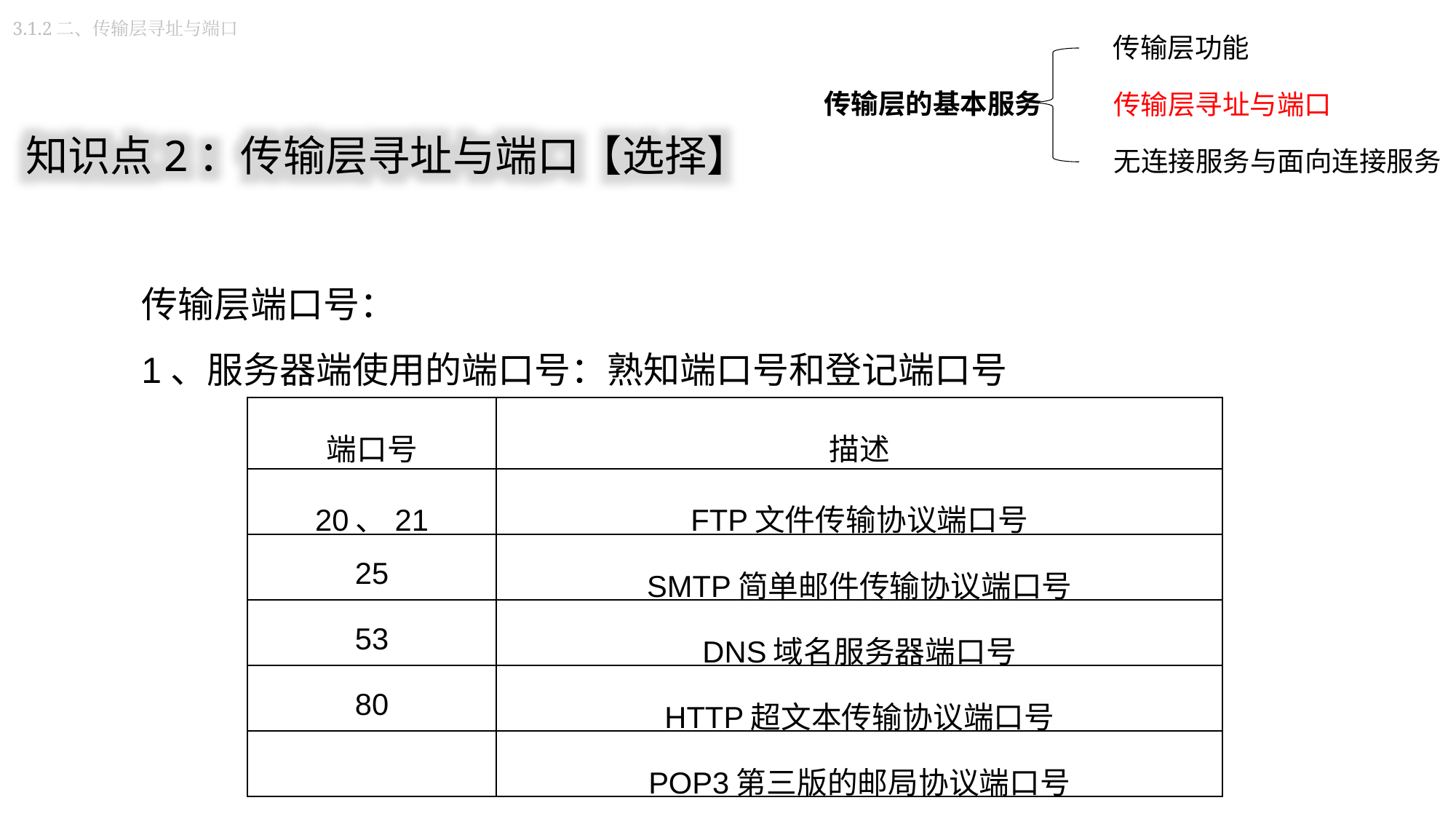

3.1.2二、传输层寻址与端口
传输层功能

传输层的基本服务
传输层寻址与端口
无连接服务与面向连接服务
知识点2：传输层寻址与端口【选择】
传输层端口号：
1、服务器端使用的端口号：熟知端口号和登记端口号
| 端口号 | 描述 |
| --- | --- |
| 20、21 | FTP文件传输协议端口号 |
| 25 | SMTP简单邮件传输协议端口号 |
| 53 | DNS域名服务器端口号 |
| 80 | HTTP超文本传输协议端口号 |
|  | POP3第三版的邮局协议端口号 |